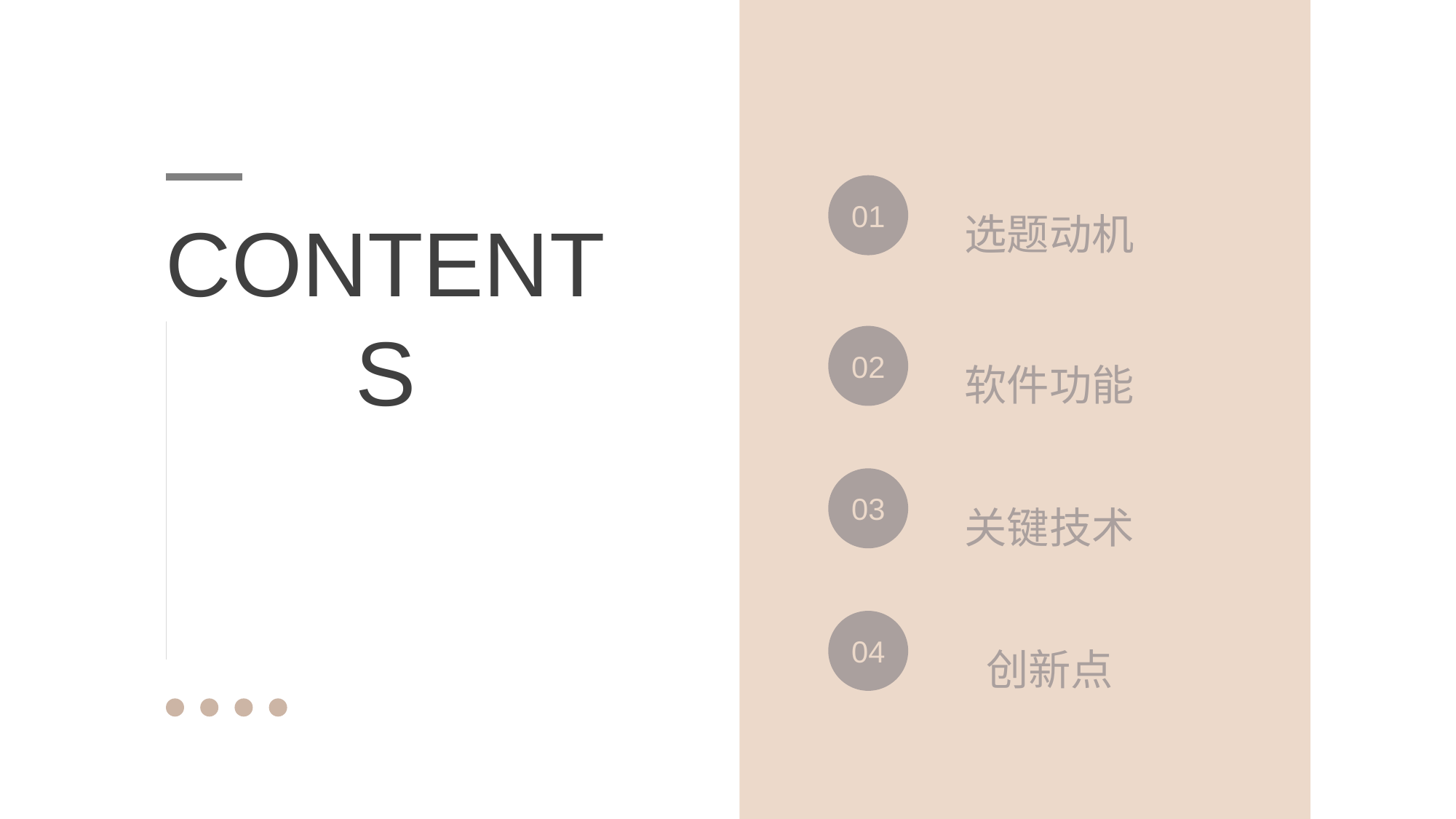

01
选题动机
CONTENTS
02
软件功能
03
关键技术
04
创新点